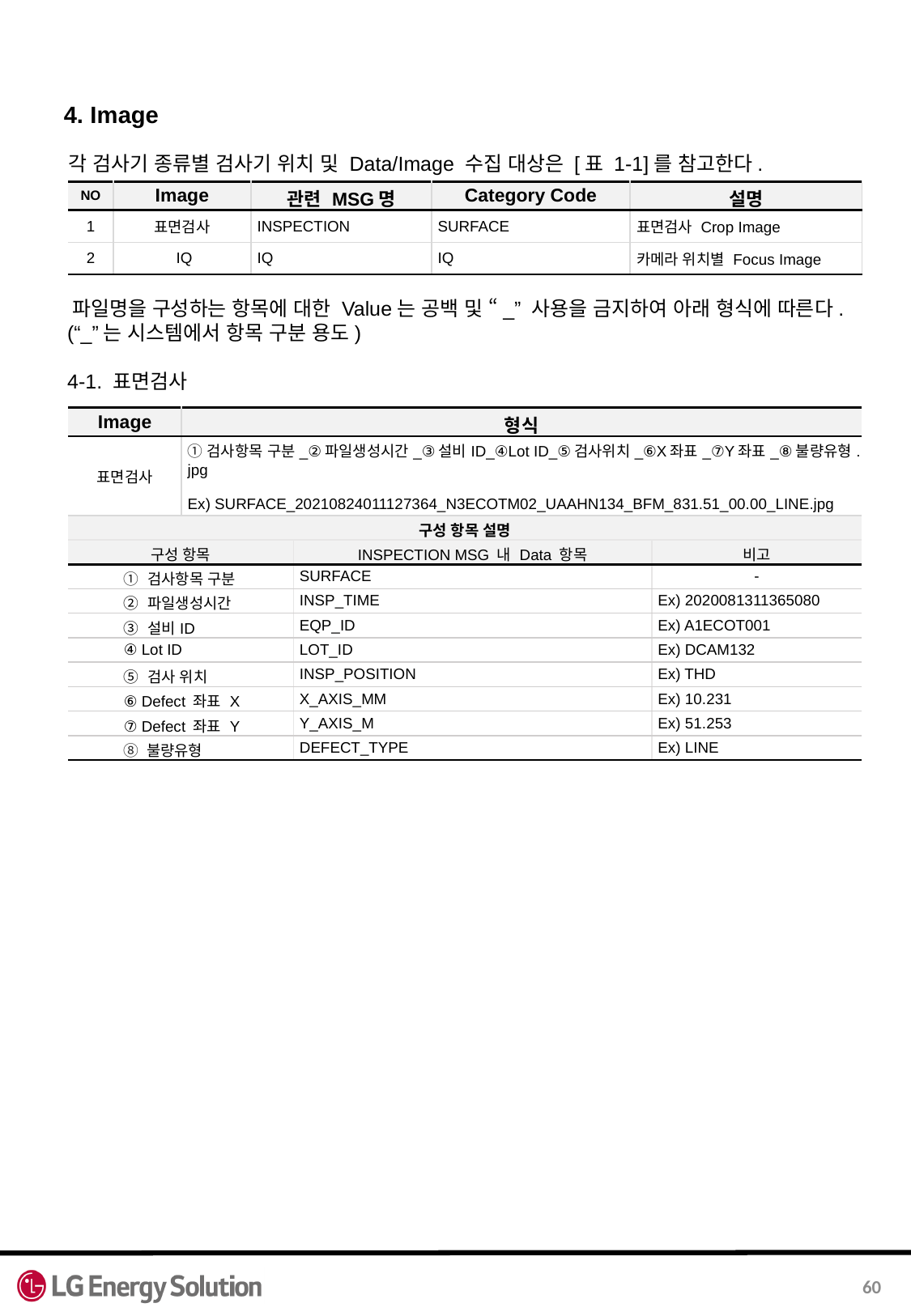

4. Image

   각 검사기 종류별 검사기 위치 및 Data/Image 수집 대상은 [표 1-1]를 참고한다.

   파일명을 구성하는 항목에 대한 Value는 공백 및 “_” 사용을 금지하여 아래 형식에 따른다.
   (“_”는 시스템에서 항목 구분 용도)

   4-1. 표면검사

| NO | Image | 관련 MSG명 | Category Code | 설명 |
| --- | --- | --- | --- | --- |
| 1 | 표면검사 | INSPECTION | SURFACE | 표면검사 Crop Image |
| 2 | IQ | IQ | IQ | 카메라 위치별 Focus Image |
| Image |  | 형식 |  |  |
| --- | --- | --- | --- | --- |
| 표면검사 |  | ①검사항목 구분\_②파일생성시간\_③설비ID\_④Lot ID\_⑤검사위치\_⑥X좌표\_⑦Y좌표\_⑧불량유형.jpg Ex) SURFACE\_20210824011127364\_N3ECOTM02\_UAAHN134\_BFM\_831.51\_00.00\_LINE.jpg |  |  |
| 구성 항목 설명 |  |  |  |  |
| 구성 항목 |  |  | INSPECTION MSG 내 Data 항목 | 비고 |
|  | ① 검사항목 구분 |  | SURFACE | - |
|  | ② 파일생성시간 |  | INSP\_TIME | Ex) 2020081311365080 |
|  | ③ 설비ID |  | EQP\_ID | Ex) A1ECOT001 |
|  | ④ Lot ID |  | LOT\_ID | Ex) DCAM132 |
|  | ⑤ 검사 위치 |  | INSP\_POSITION | Ex) THD |
|  | ⑥ Defect 좌표 X |  | X\_AXIS\_MM | Ex) 10.231 |
|  | ⑦ Defect 좌표 Y |  | Y\_AXIS\_M | Ex) 51.253 |
|  | ⑧ 불량유형 |  | DEFECT\_TYPE | Ex) LINE |
60